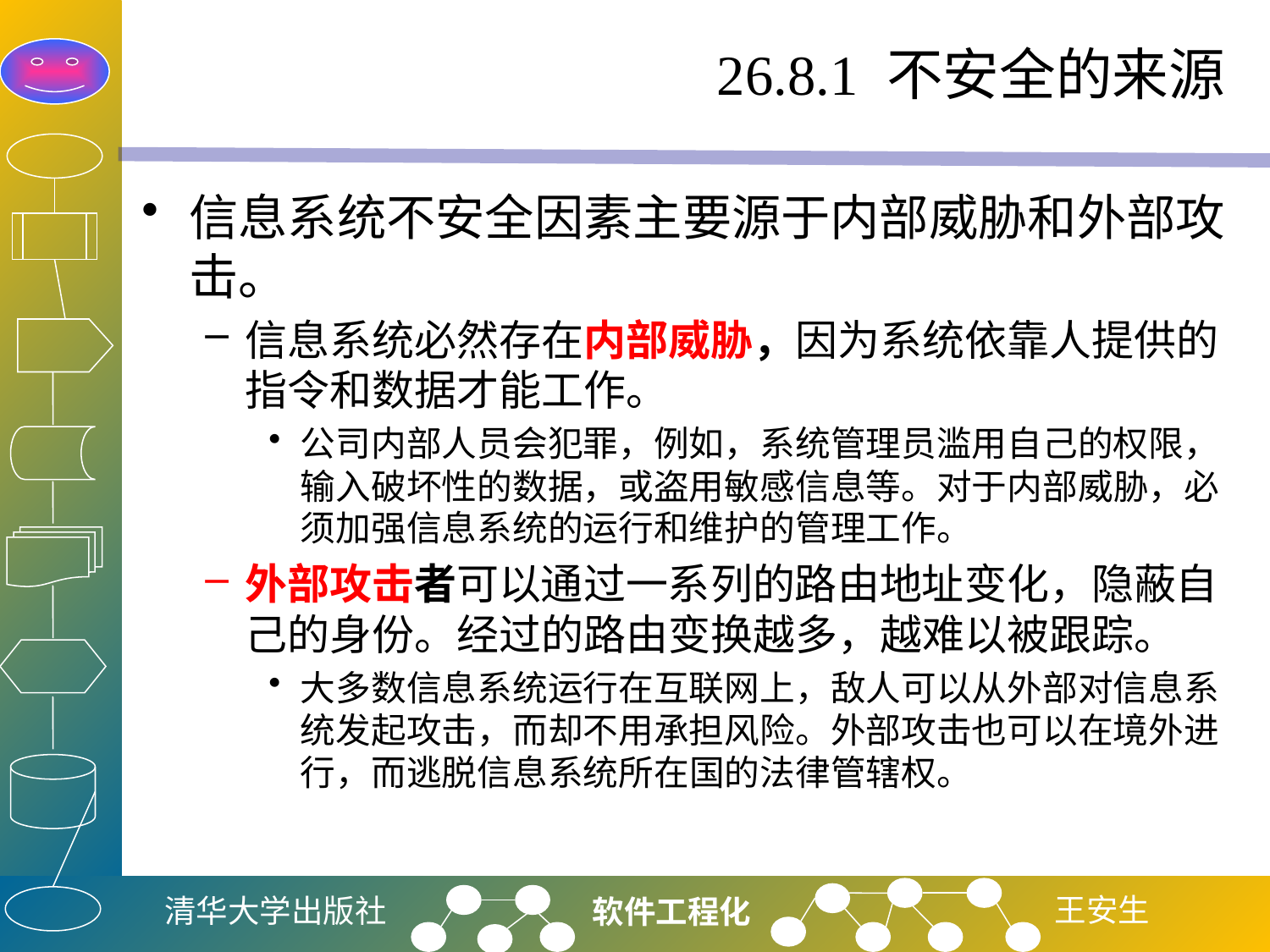

# 26.8.1 不安全的来源
信息系统不安全因素主要源于内部威胁和外部攻击。
信息系统必然存在内部威胁，因为系统依靠人提供的指令和数据才能工作。
公司内部人员会犯罪，例如，系统管理员滥用自己的权限，输入破坏性的数据，或盗用敏感信息等。对于内部威胁，必须加强信息系统的运行和维护的管理工作。
外部攻击者可以通过一系列的路由地址变化，隐蔽自己的身份。经过的路由变换越多，越难以被跟踪。
大多数信息系统运行在互联网上，敌人可以从外部对信息系统发起攻击，而却不用承担风险。外部攻击也可以在境外进行，而逃脱信息系统所在国的法律管辖权。